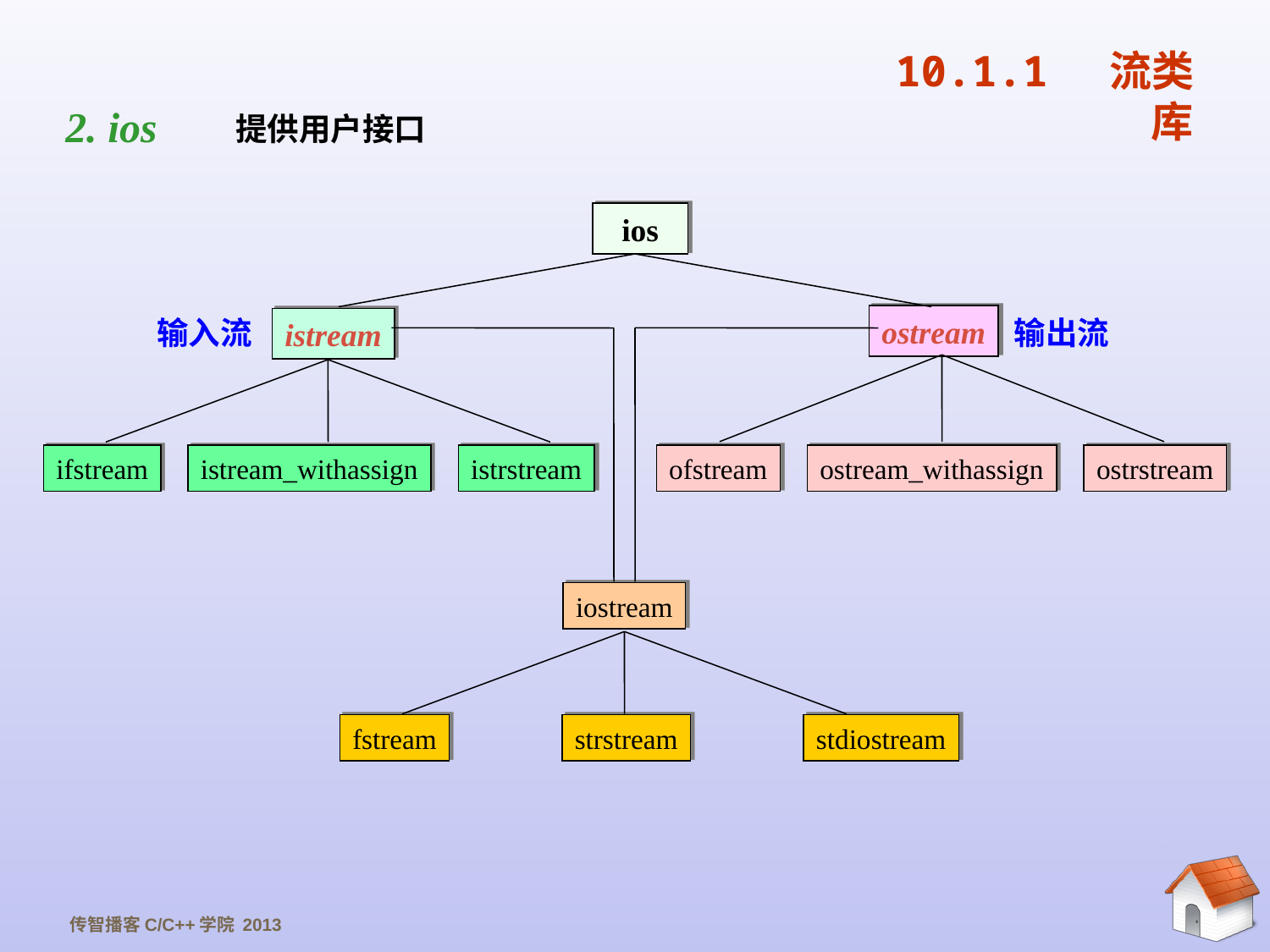

10.1.1  流类库
2. ios
提供用户接口
ios

ostream
istream
输入流
输出流

ifstream
istream_withassign
istrstream
ofstream
ostream_withassign
ostrstream
iostream

fstream
strstream
stdiostream